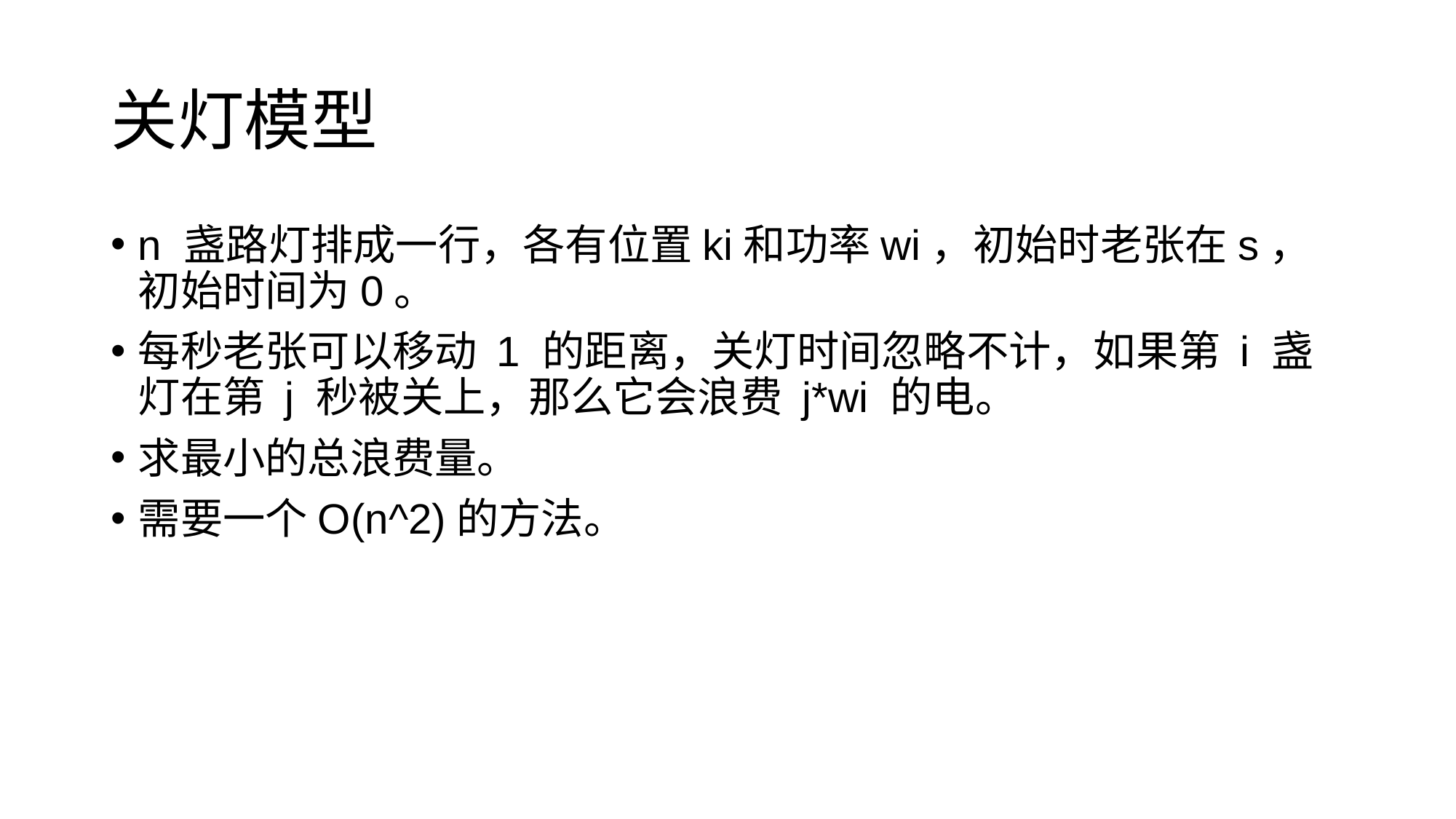

# 关灯模型
n 盏路灯排成一行，各有位置ki和功率wi，初始时老张在s，初始时间为0。
每秒老张可以移动 1 的距离，关灯时间忽略不计，如果第 i 盏灯在第 j 秒被关上，那么它会浪费 j*wi 的电。
求最小的总浪费量。
需要一个O(n^2)的方法。